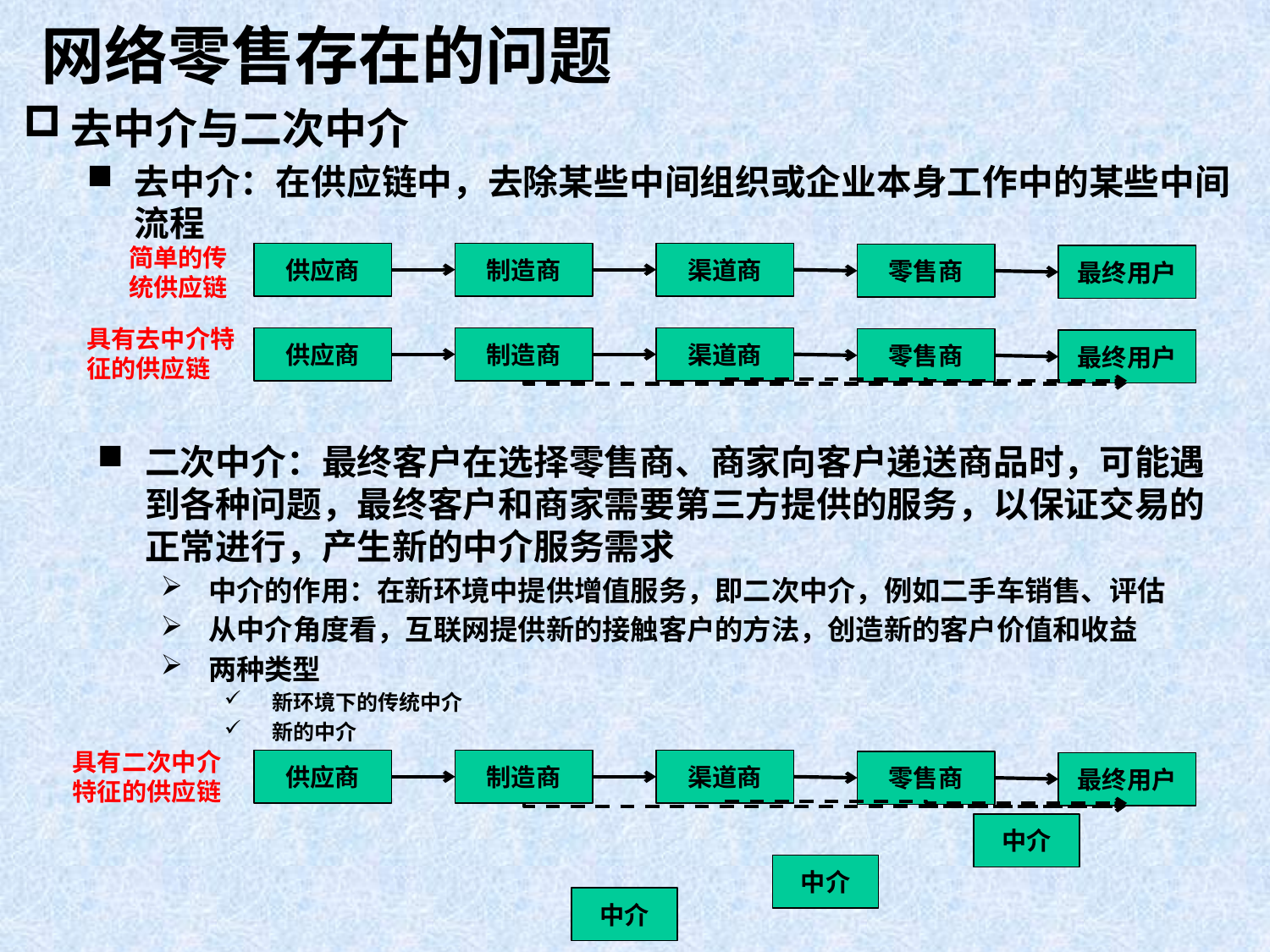

# 网络零售存在的问题
去中介与二次中介
去中介：在供应链中，去除某些中间组织或企业本身工作中的某些中间流程
简单的传统供应链
供应商
制造商
渠道商
零售商
最终用户
具有去中介特征的供应链
供应商
制造商
渠道商
零售商
最终用户
二次中介：最终客户在选择零售商、商家向客户递送商品时，可能遇到各种问题，最终客户和商家需要第三方提供的服务，以保证交易的正常进行，产生新的中介服务需求
中介的作用：在新环境中提供增值服务，即二次中介，例如二手车销售、评估
从中介角度看，互联网提供新的接触客户的方法，创造新的客户价值和收益
两种类型
新环境下的传统中介
新的中介
具有二次中介特征的供应链
供应商
制造商
渠道商
零售商
最终用户
中介
中介
中介